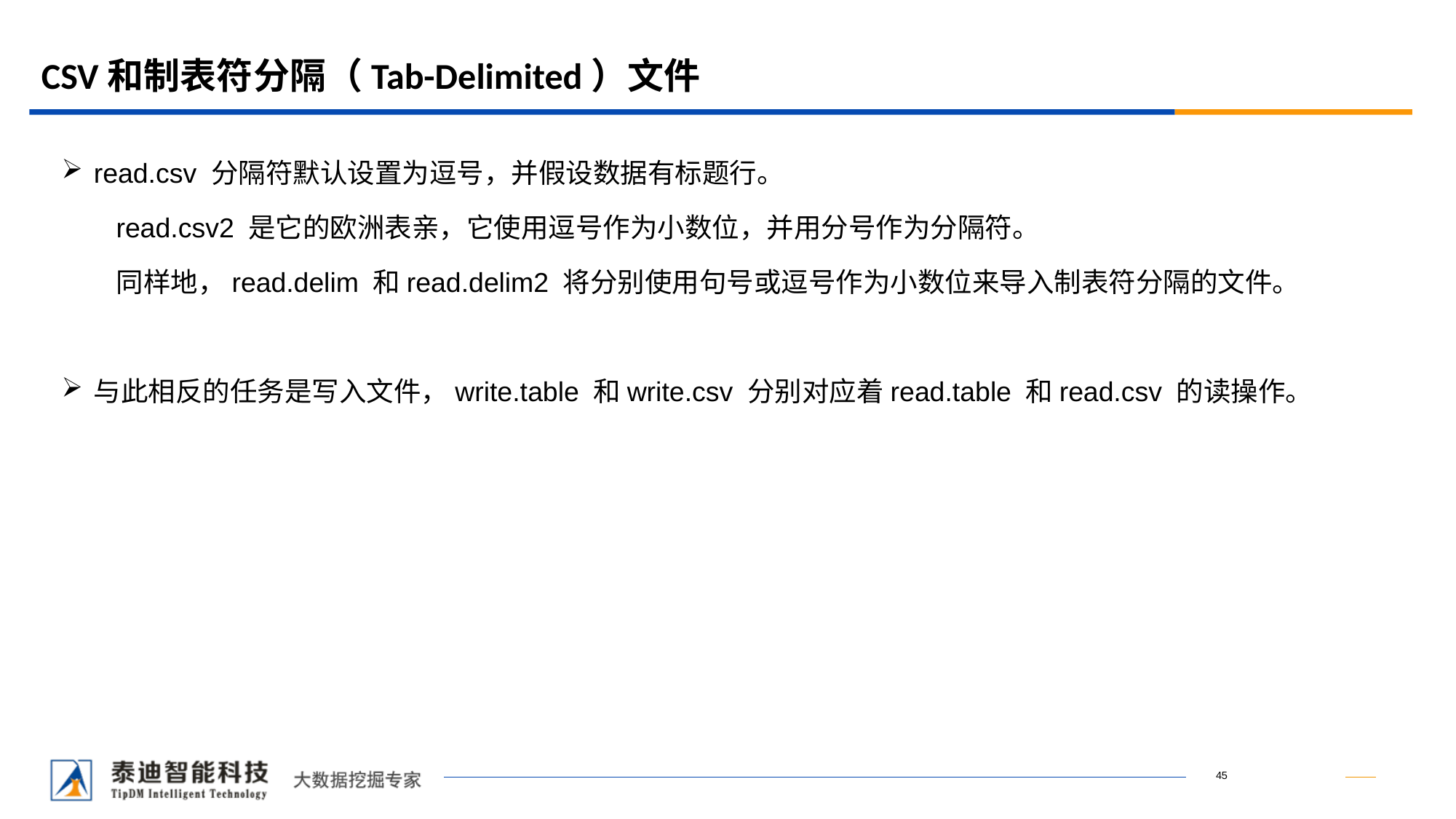

# CSV和制表符分隔（Tab-Delimited）文件
read.csv 分隔符默认设置为逗号，并假设数据有标题行。
read.csv2 是它的欧洲表亲，它使用逗号作为小数位，并用分号作为分隔符。
同样地，read.delim 和read.delim2 将分别使用句号或逗号作为小数位来导入制表符分隔的文件。

与此相反的任务是写入文件，write.table 和write.csv 分别对应着read.table 和read.csv 的读操作。